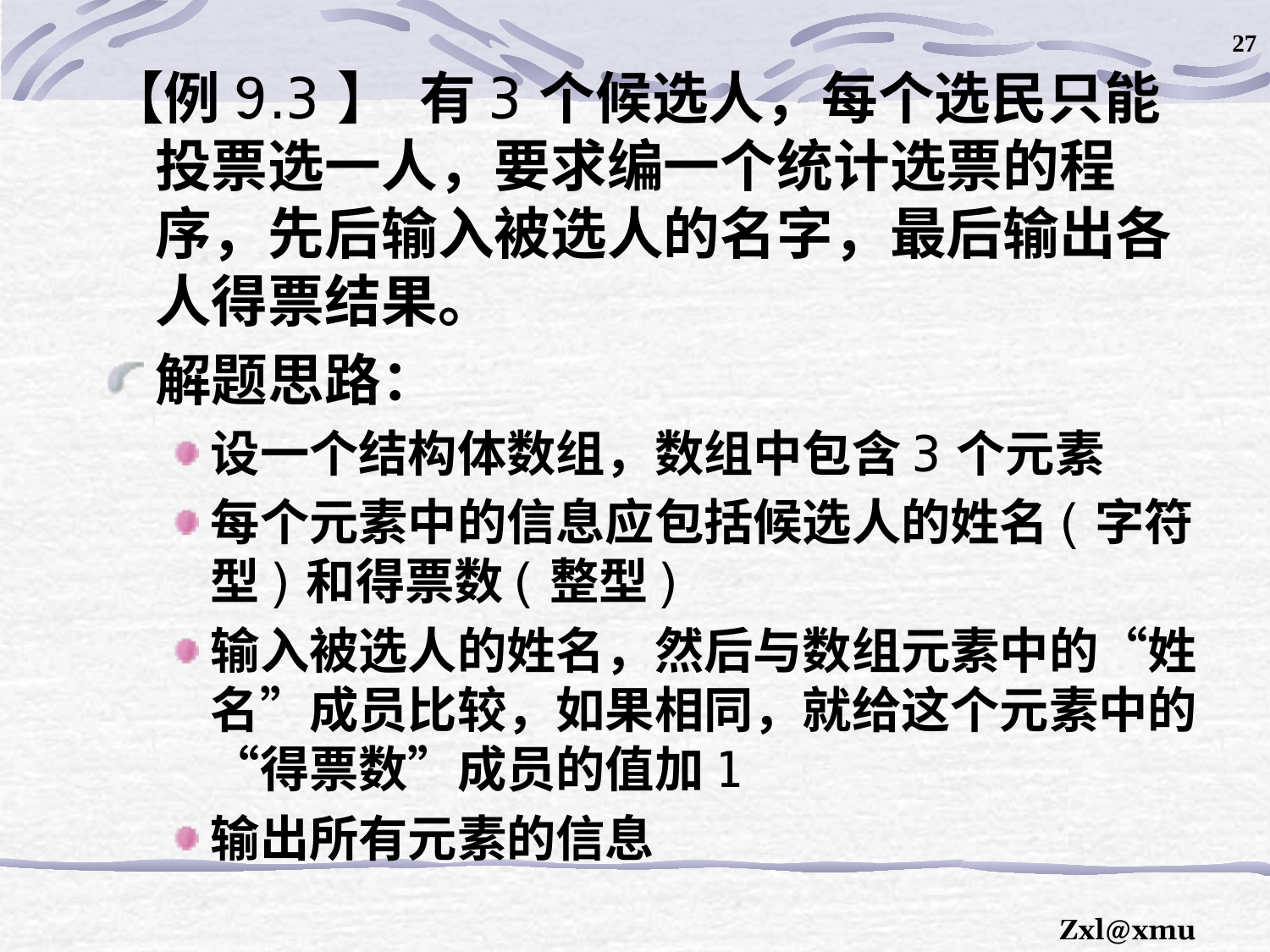

27
【例9.3】  有3个候选人，每个选民只能投票选一人，要求编一个统计选票的程序，先后输入被选人的名字，最后输出各人得票结果。
解题思路：
设一个结构体数组，数组中包含3个元素
每个元素中的信息应包括候选人的姓名(字符型)和得票数(整型)
输入被选人的姓名，然后与数组元素中的“姓名”成员比较，如果相同，就给这个元素中的“得票数”成员的值加1
输出所有元素的信息